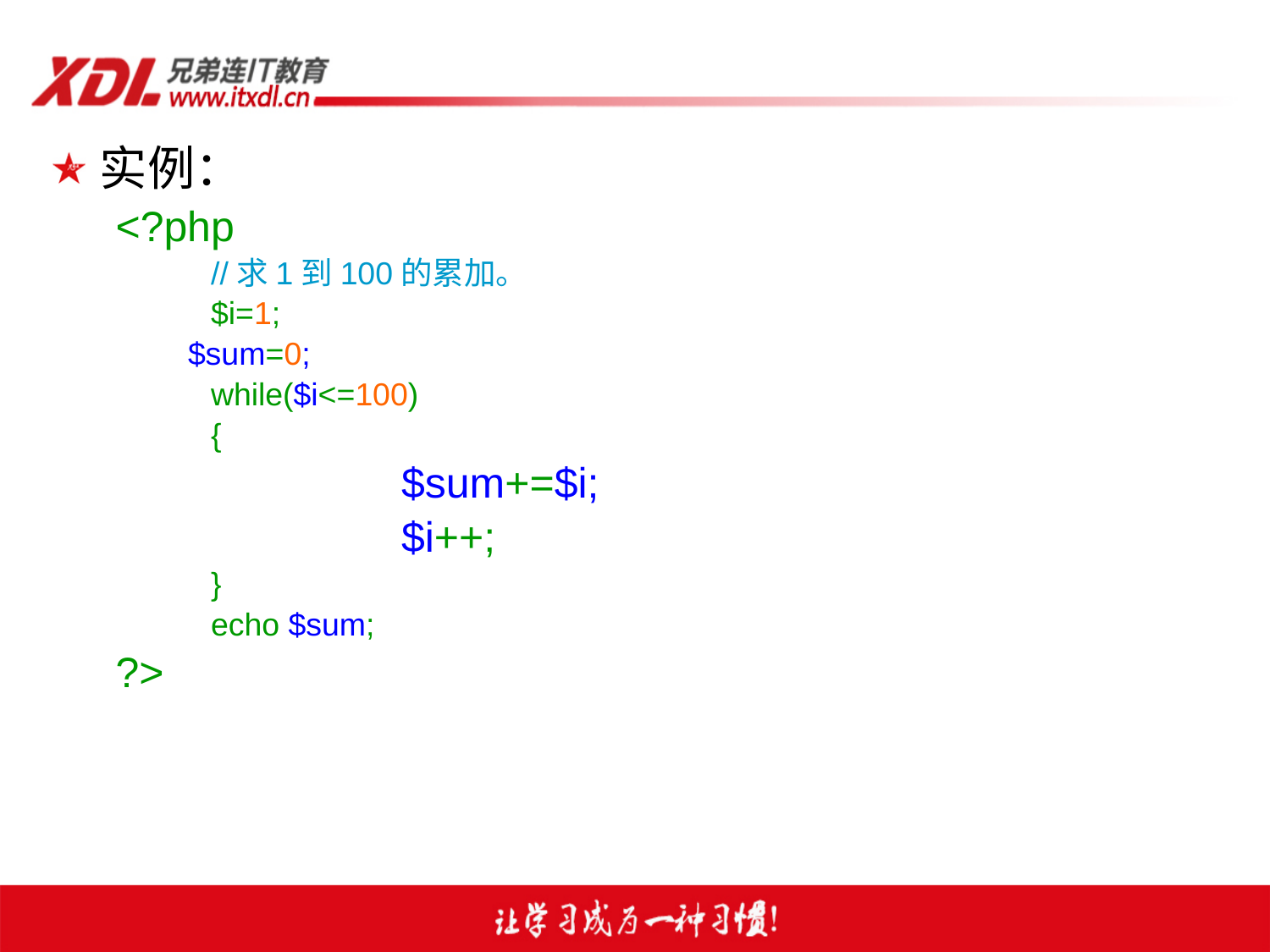

实例：
<?php
	//求1到100的累加。
	$i=1;
 $sum=0;
	while($i<=100)
	{
		$sum+=$i;
		$i++;
	}
	echo $sum;
?>